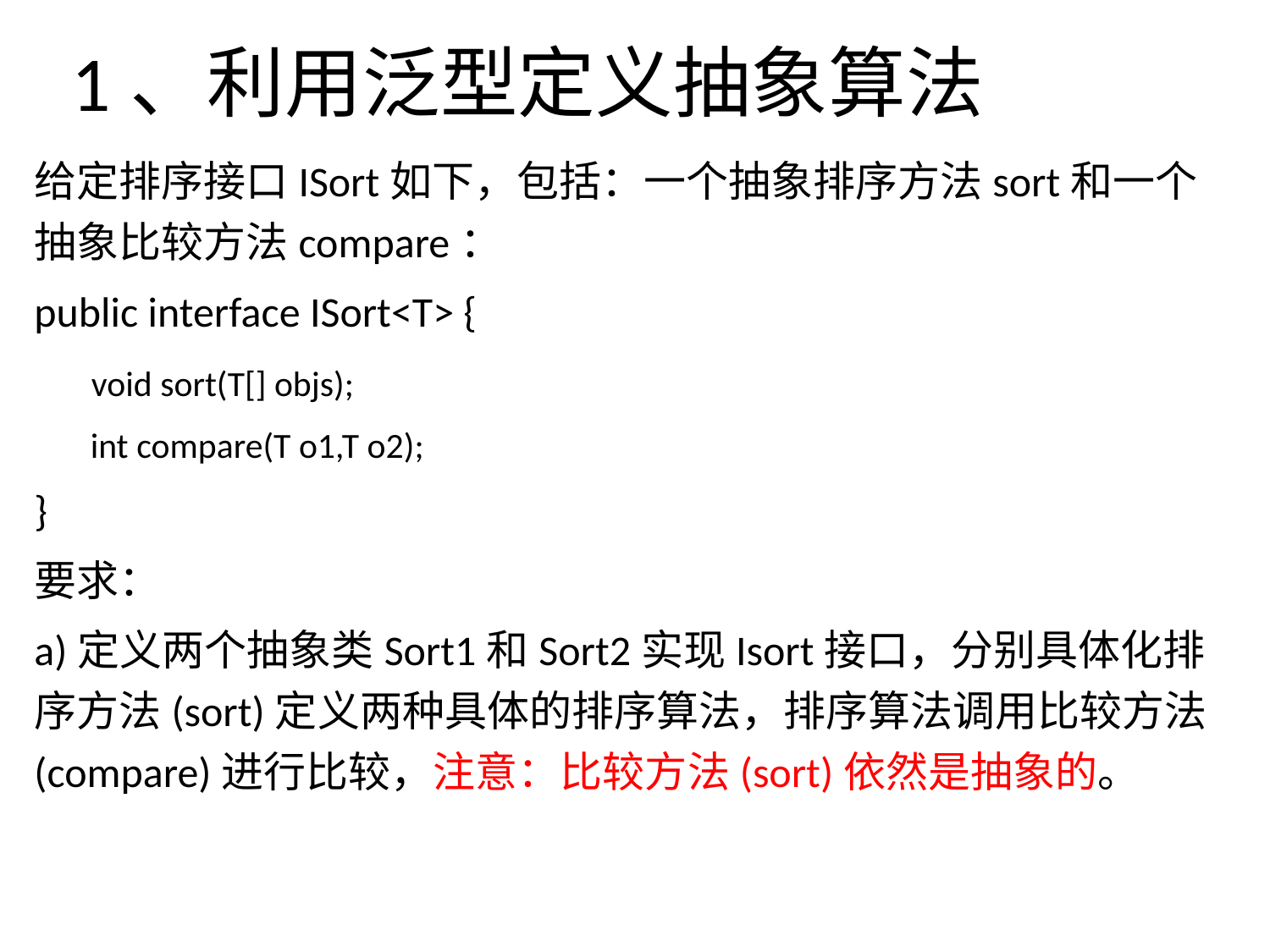

# 1、利用泛型定义抽象算法
给定排序接口ISort如下，包括：一个抽象排序方法sort和一个抽象比较方法compare：
public interface ISort<T> {
      void sort(T[] objs);
       int compare(T o1,T o2);
}
要求：
a)定义两个抽象类Sort1和Sort2实现Isort接口，分别具体化排序方法(sort)定义两种具体的排序算法，排序算法调用比较方法(compare)进行比较，注意：比较方法(sort)依然是抽象的。